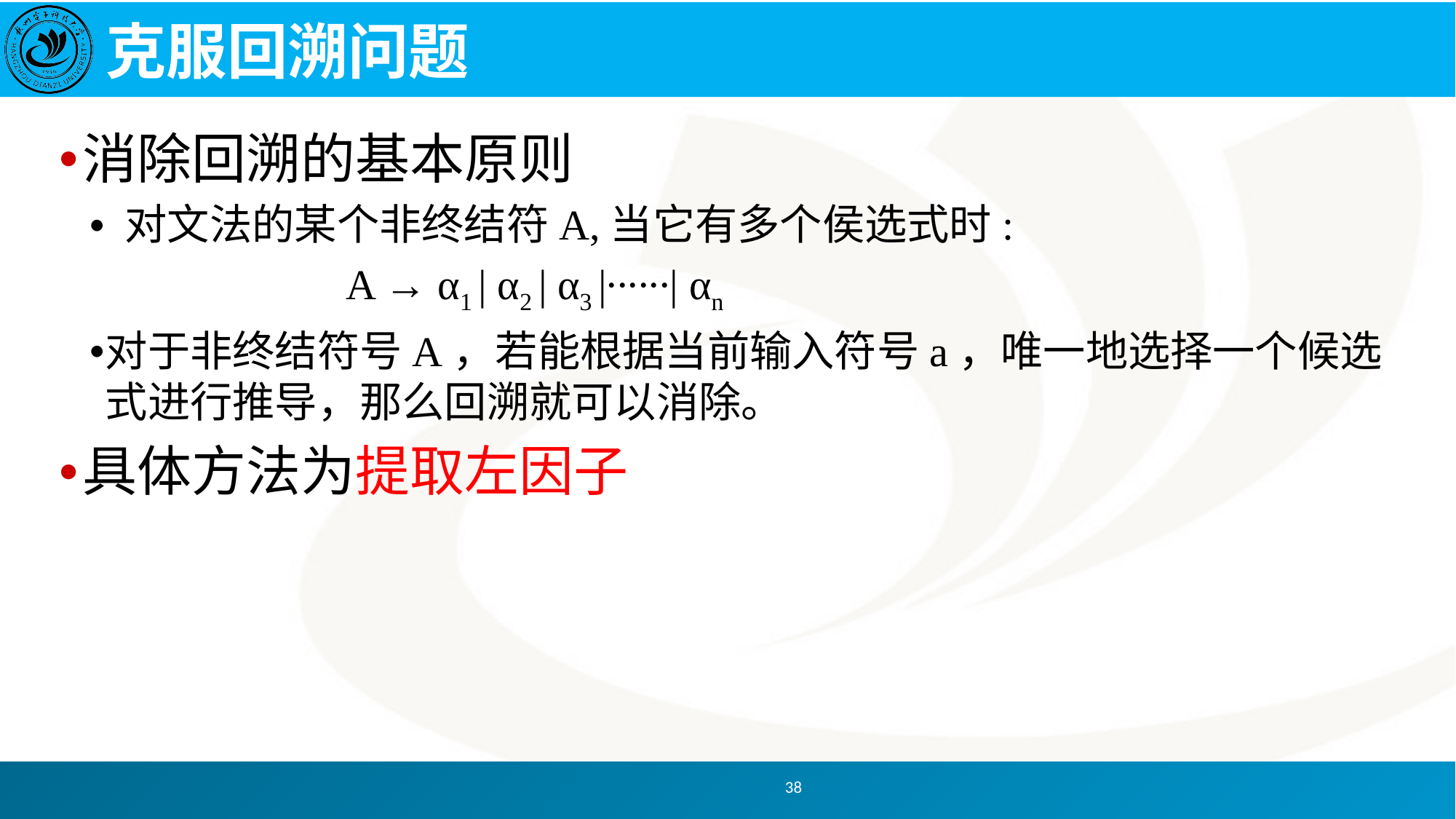

# 克服回溯问题
消除回溯的基本原则
 对文法的某个非终结符A,当它有多个侯选式时:
                      A → α1 | α2 | α3 |∙∙∙∙∙∙| αn
对于非终结符号A，若能根据当前输入符号a，唯一地选择一个候选式进行推导，那么回溯就可以消除。
具体方法为提取左因子
38